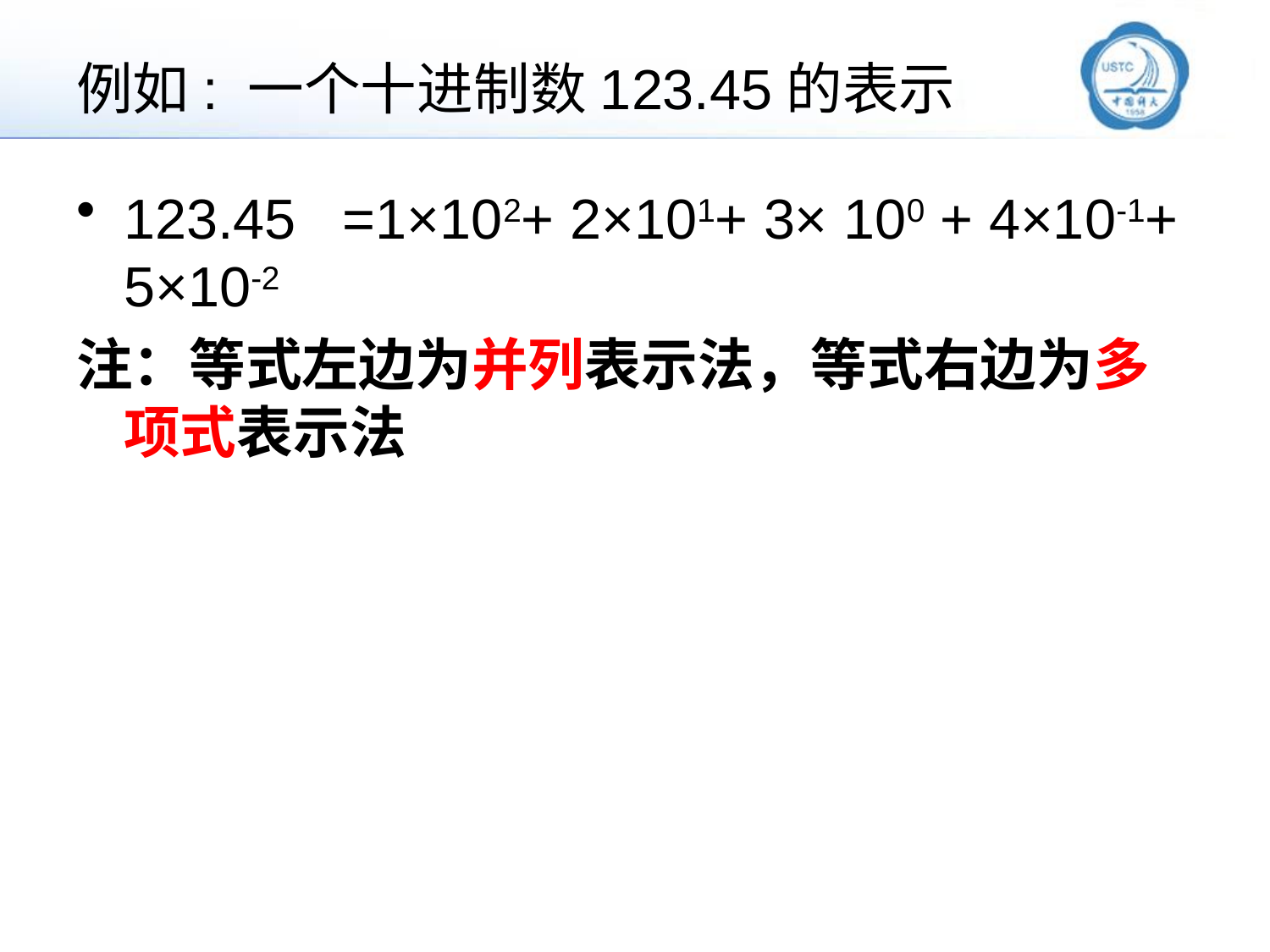

# 例如: 一个十进制数123.45的表示
123.45   =1×102+ 2×101+ 3× 100 + 4×10-1+ 5×10-2
注：等式左边为并列表示法，等式右边为多项式表示法